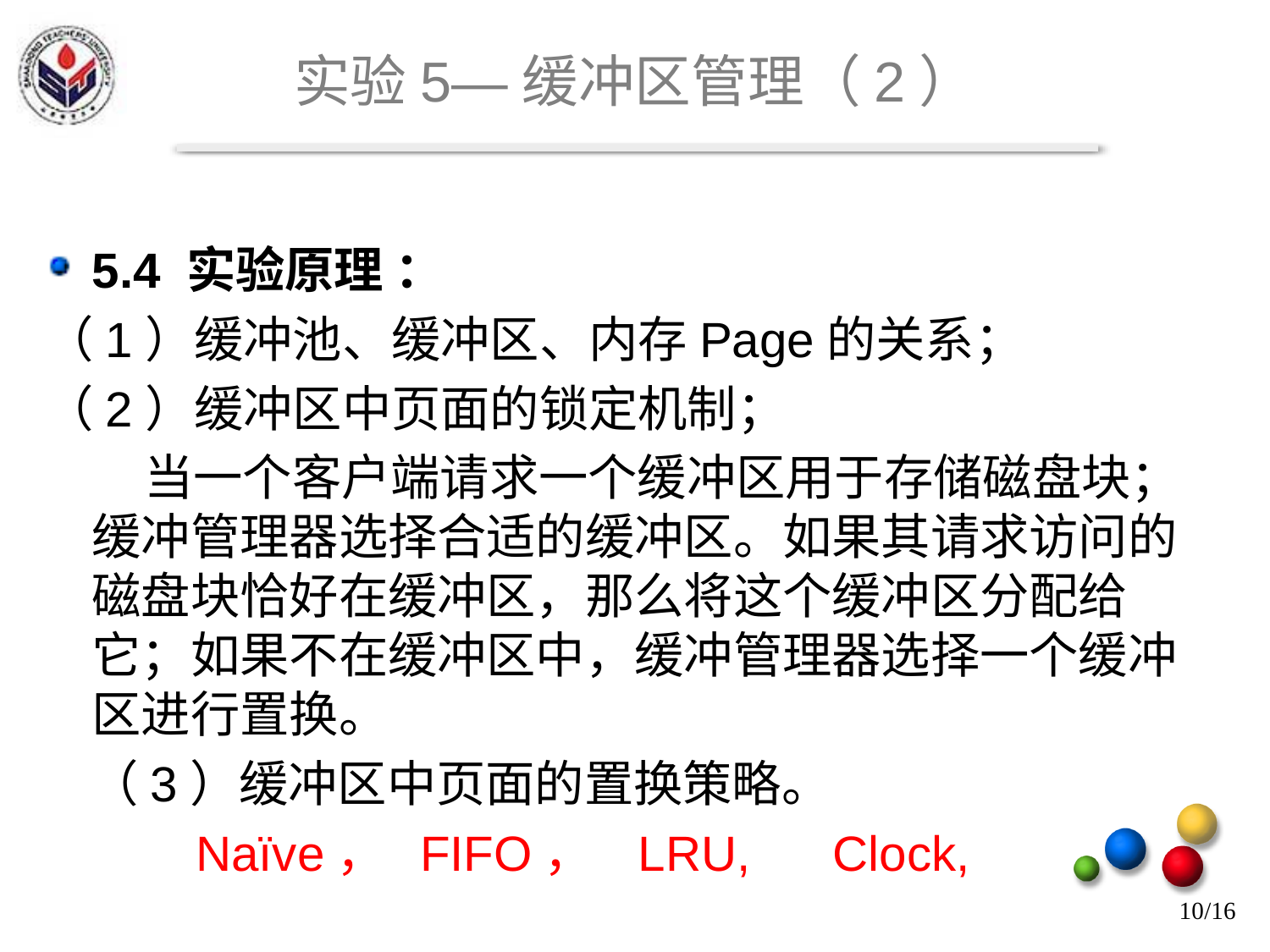

# 实验5—缓冲区管理（2）
5.4 实验原理 ：
（1）缓冲池、缓冲区、内存Page的关系；
（2）缓冲区中页面的锁定机制；
        当一个客户端请求一个缓冲区用于存储磁盘块；缓冲管理器选择合适的缓冲区。如果其请求访问的磁盘块恰好在缓冲区，那么将这个缓冲区分配给它；如果不在缓冲区中，缓冲管理器选择一个缓冲区进行置换。
   （3）缓冲区中页面的置换策略。
           Naïve，  FIFO，   LRU,      Clock,

10/16